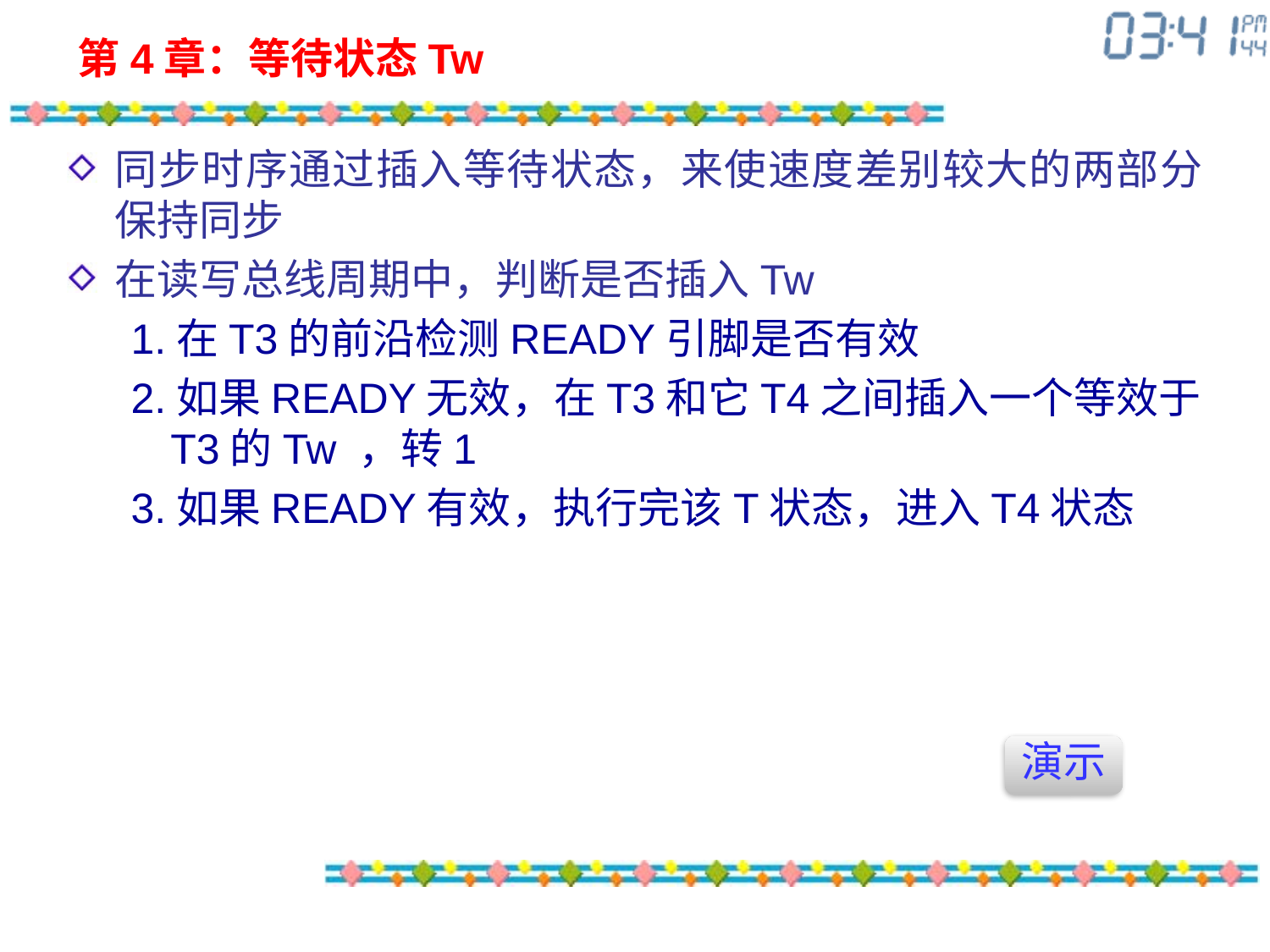

# 第4章：等待状态Tw
同步时序通过插入等待状态，来使速度差别较大的两部分保持同步
在读写总线周期中，判断是否插入Tw
1.在T3的前沿检测READY引脚是否有效
2.如果READY无效，在T3和它T4之间插入一个等效于T3的Tw ，转1
3.如果READY有效，执行完该T状态，进入T4状态
演示